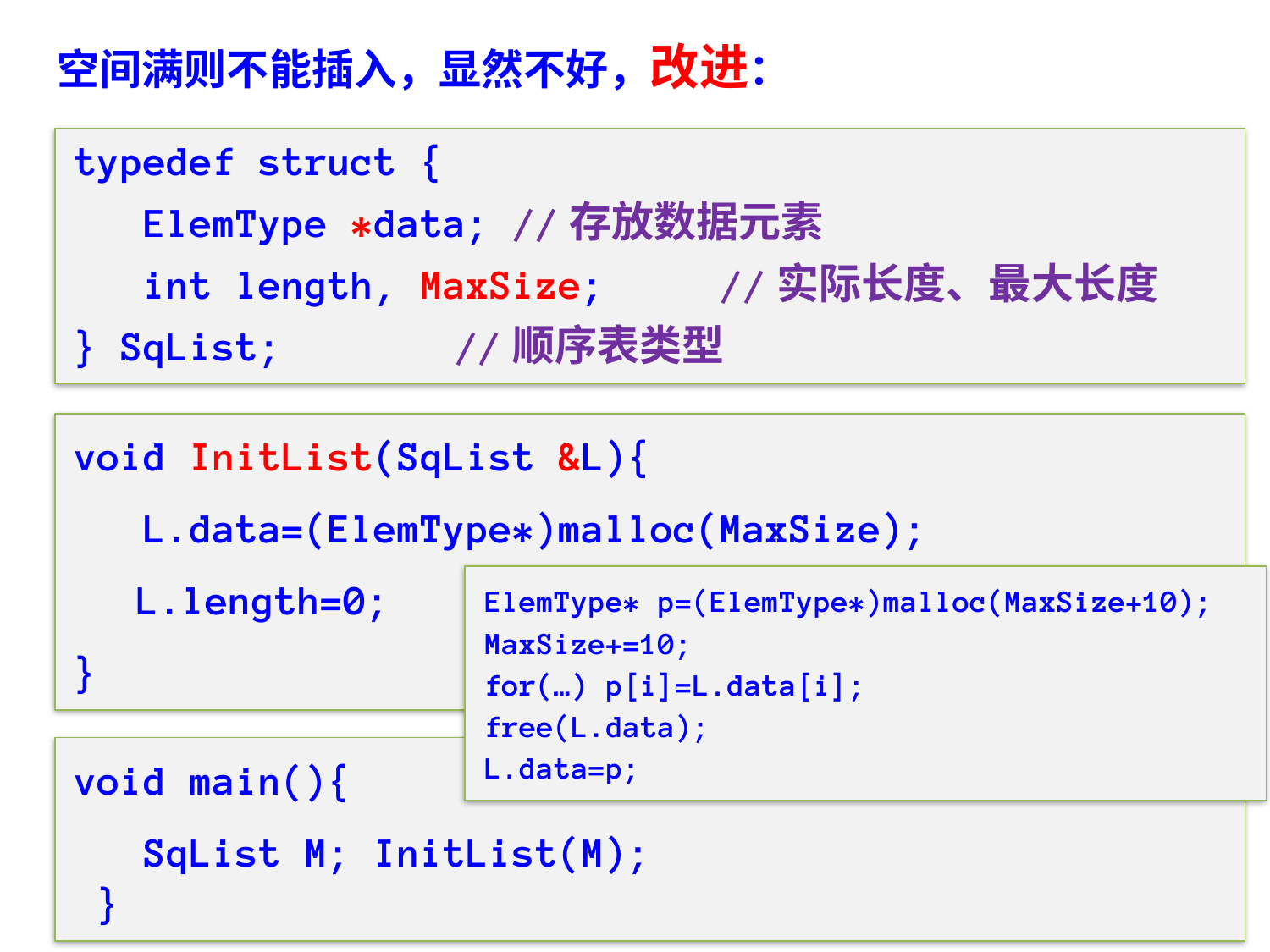

空间满则不能插入，显然不好，改进：

typedef struct {
   ElemType *data; //存放数据元素
   int length, MaxSize;     //实际长度、最大长度
} SqList;    	//顺序表类型
void InitList(SqList &L){
   L.data=(ElemType*)malloc(MaxSize);
　 L.length=0;
}
ElemType* p=(ElemType*)malloc(MaxSize+10);
MaxSize+=10;
for(…) p[i]=L.data[i];
free(L.data);
L.data=p;
void main(){
   SqList M; InitList(M);
 }